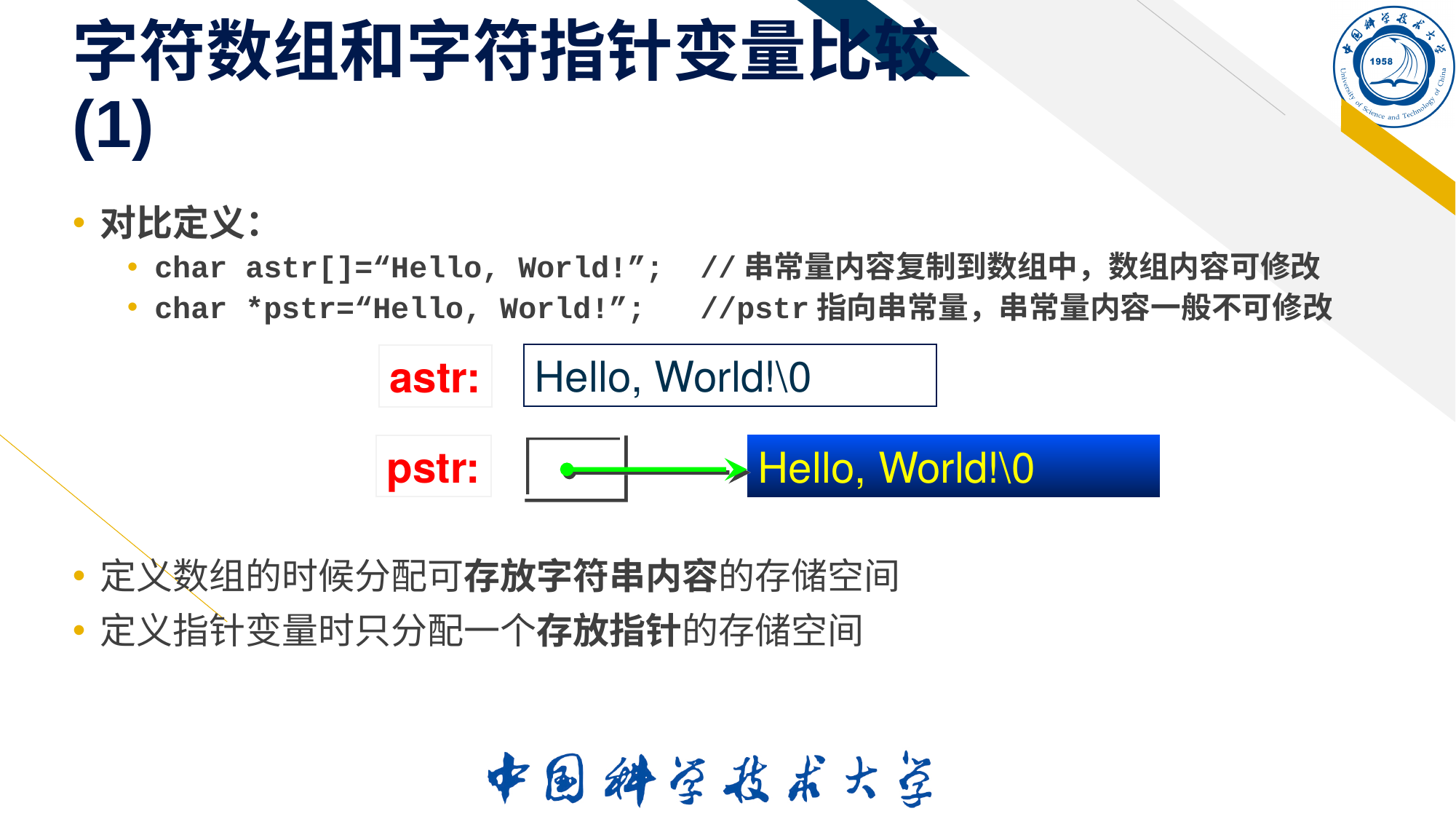

# 字符数组和字符指针变量比较 (1)
对比定义：
char astr[]=“Hello, World!”;  //串常量内容复制到数组中，数组内容可修改
char *pstr=“Hello, World!”;   //pstr指向串常量，串常量内容一般不可修改

定义数组的时候分配可存放字符串内容的存储空间
定义指针变量时只分配一个存放指针的存储空间
Hello, World!\0
astr:
pstr:

Hello, World!\0